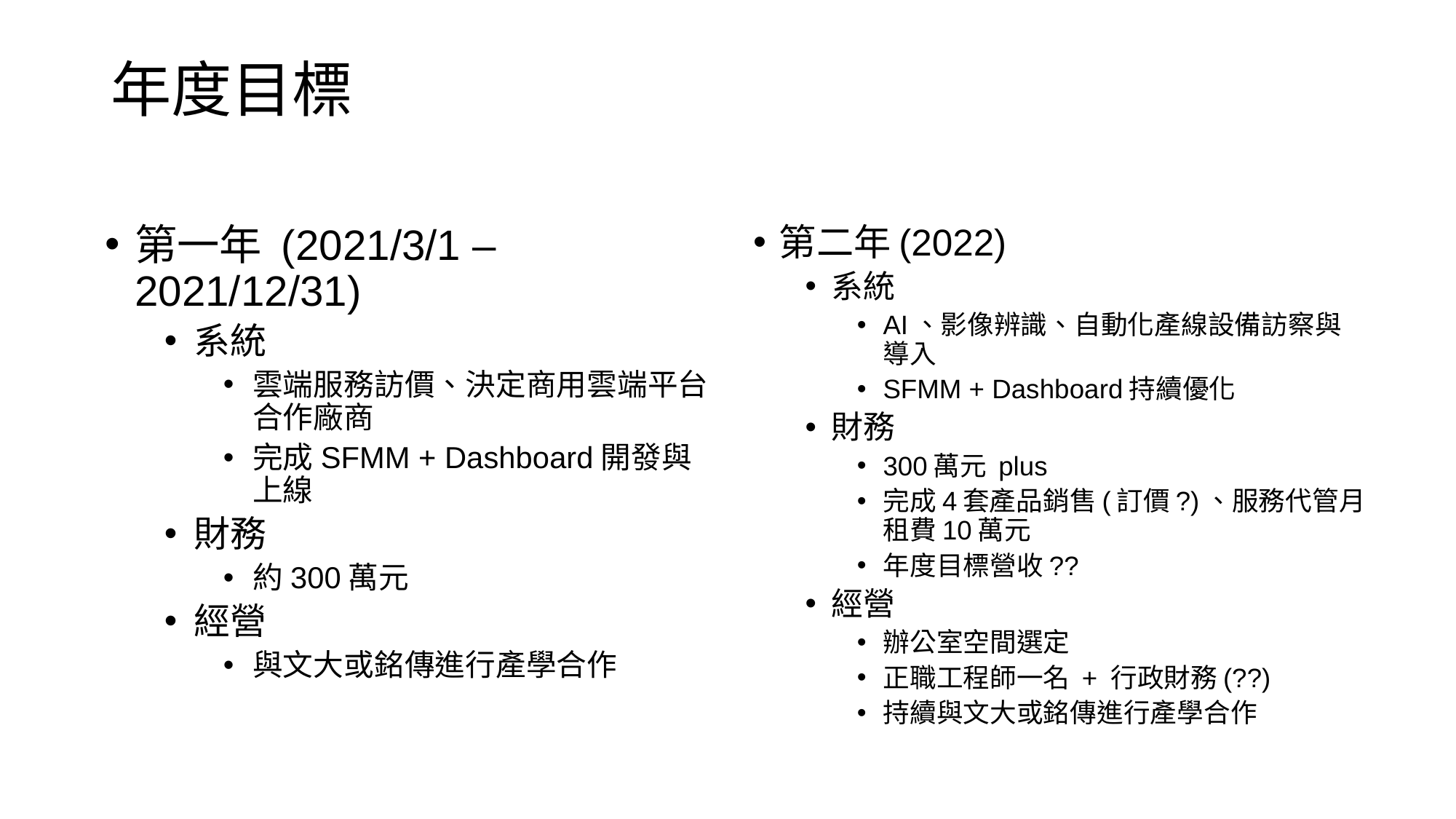

# 年度目標
第一年 (2021/3/1 – 2021/12/31)
系統
雲端服務訪價、決定商用雲端平台合作廠商
完成SFMM + Dashboard開發與上線
財務
約300萬元
經營
與文大或銘傳進行產學合作

第二年(2022)
系統
AI、影像辨識、自動化產線設備訪察與導入
SFMM + Dashboard持續優化
財務
300萬元 plus
完成4套產品銷售(訂價?)、服務代管月租費10萬元
年度目標營收??
經營
辦公室空間選定
正職工程師一名 + 行政財務(??)
持續與文大或銘傳進行產學合作